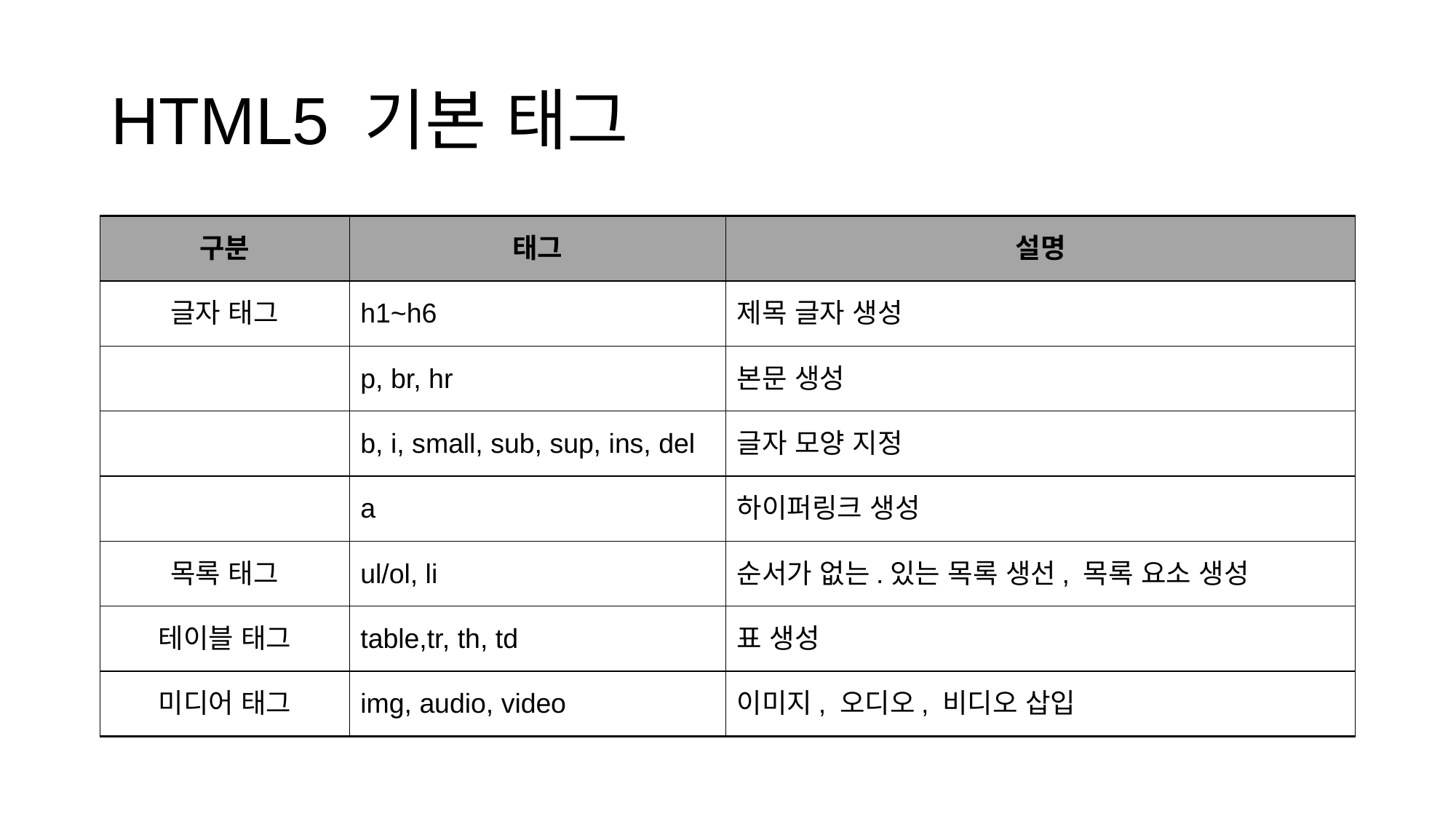

# HTML5 기본 태그
| 구분 | 태그 | 설명 |
| --- | --- | --- |
| 글자 태그 | h1~h6 | 제목 글자 생성 |
|  | p, br, hr | 본문 생성 |
|  | b, i, small, sub, sup, ins, del | 글자 모양 지정 |
|  | a | 하이퍼링크 생성 |
| 목록 태그 | ul/ol, li | 순서가 없는.있는 목록 생선, 목록 요소 생성 |
| 테이블 태그 | table,tr, th, td | 표 생성 |
| 미디어 태그 | img, audio, video | 이미지, 오디오, 비디오 삽입 |